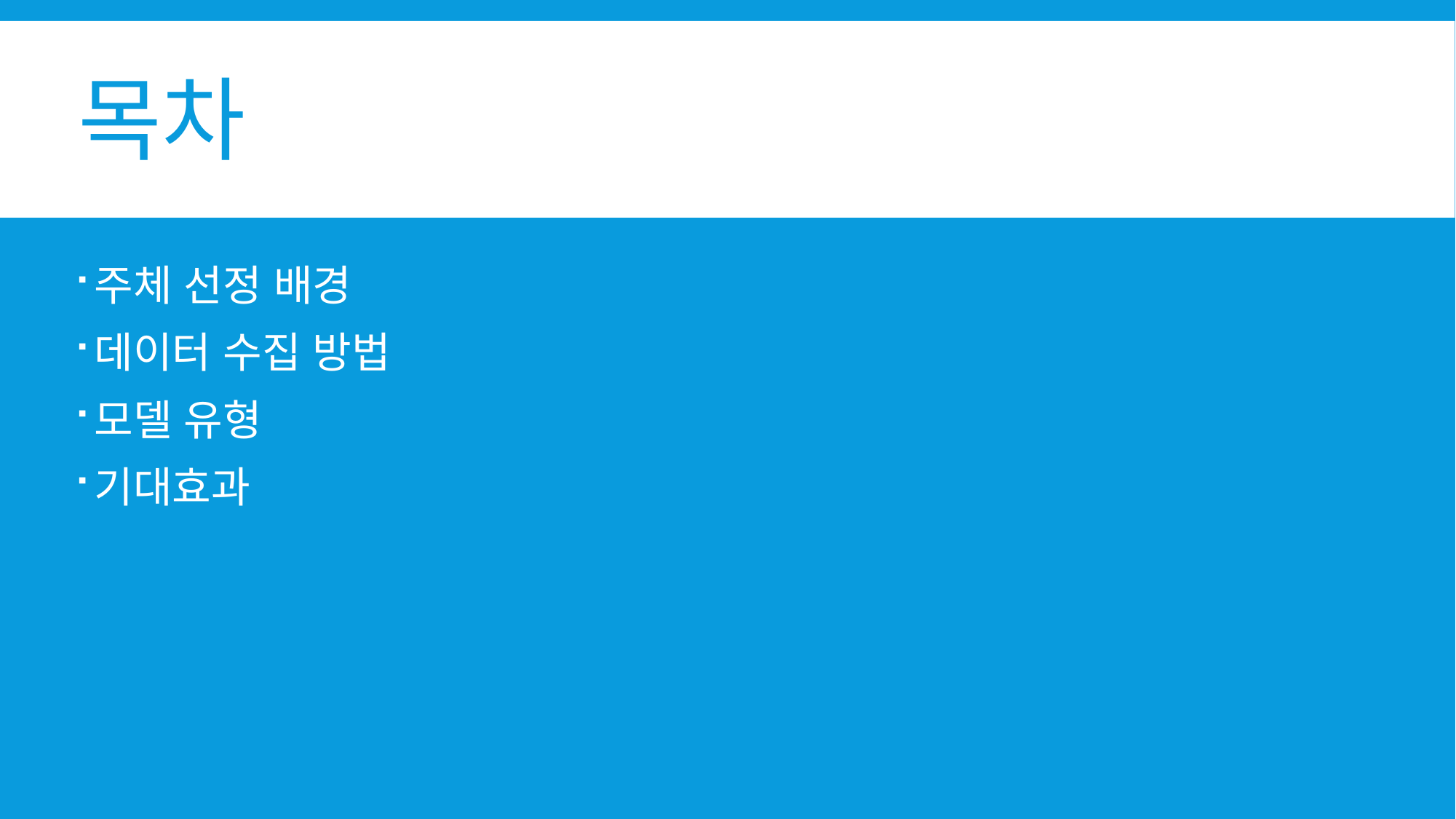

# 목차
주체 선정 배경
데이터 수집 방법
모델 유형
기대효과